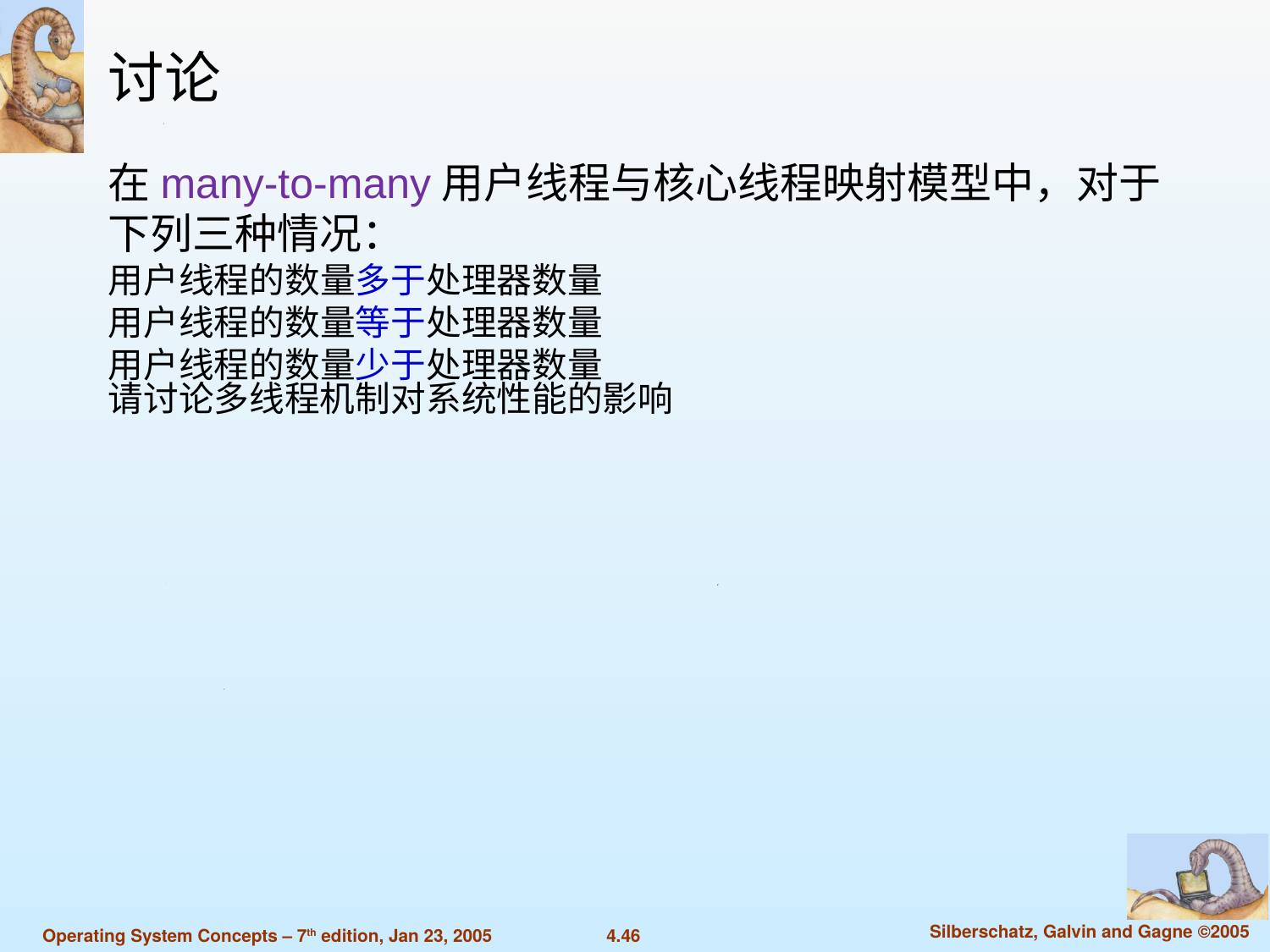

讨论
在many-to-many用户线程与核心线程映射模型中，对于下列三种情况：
用户线程的数量多于处理器数量
用户线程的数量等于处理器数量
用户线程的数量少于处理器数量
请讨论多线程机制对系统性能的影响